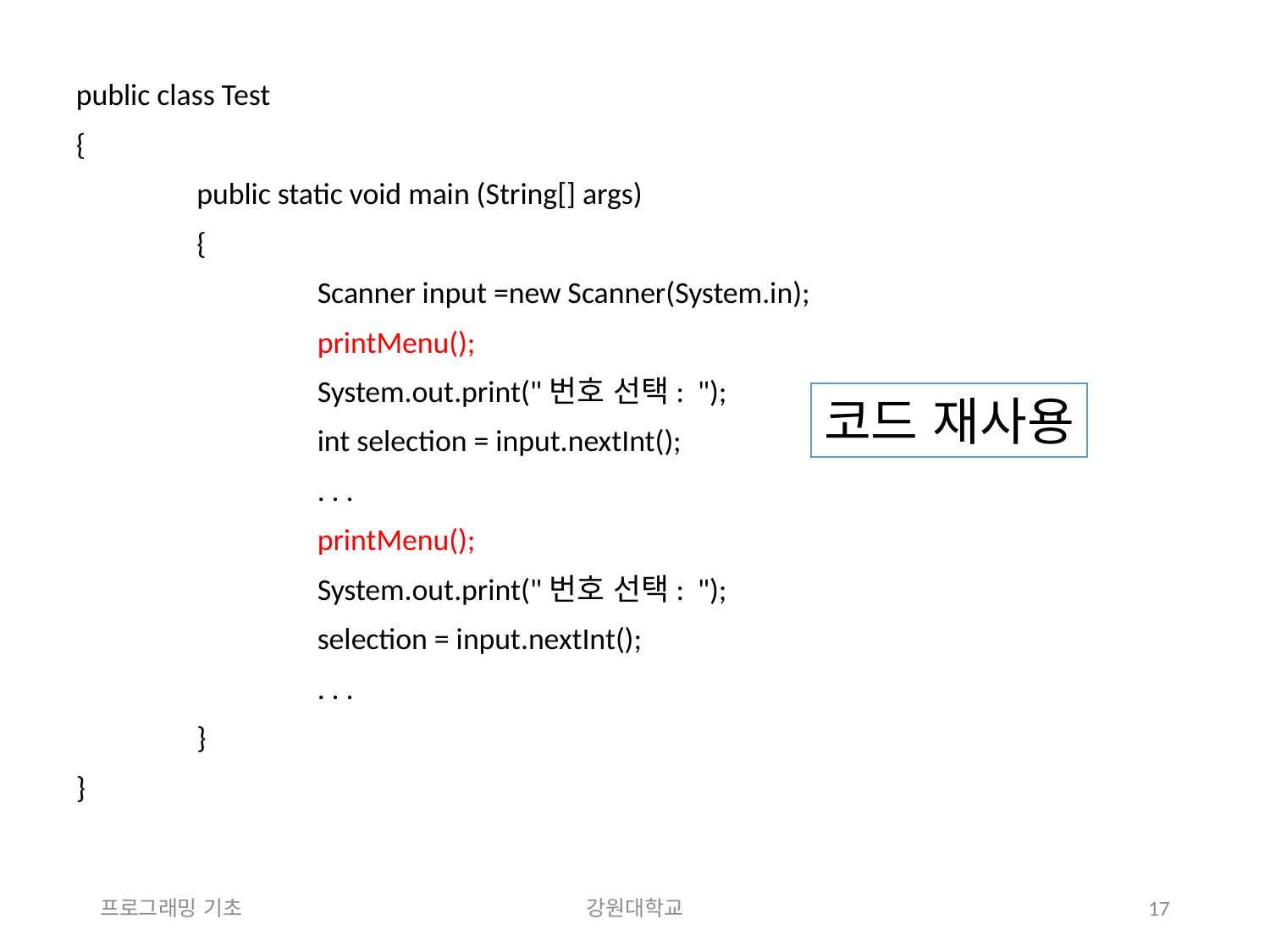

public class Test
{
	public static void main (String[] args)
	{
		Scanner input =new Scanner(System.in);
		printMenu();
		System.out.print("번호 선택:  ");
		int selection = input.nextInt();
		. . .
		printMenu();
		System.out.print("번호 선택:  ");
		selection = input.nextInt();
		. . .
	}
}
코드 재사용
프로그래밍 기초
강원대학교
17